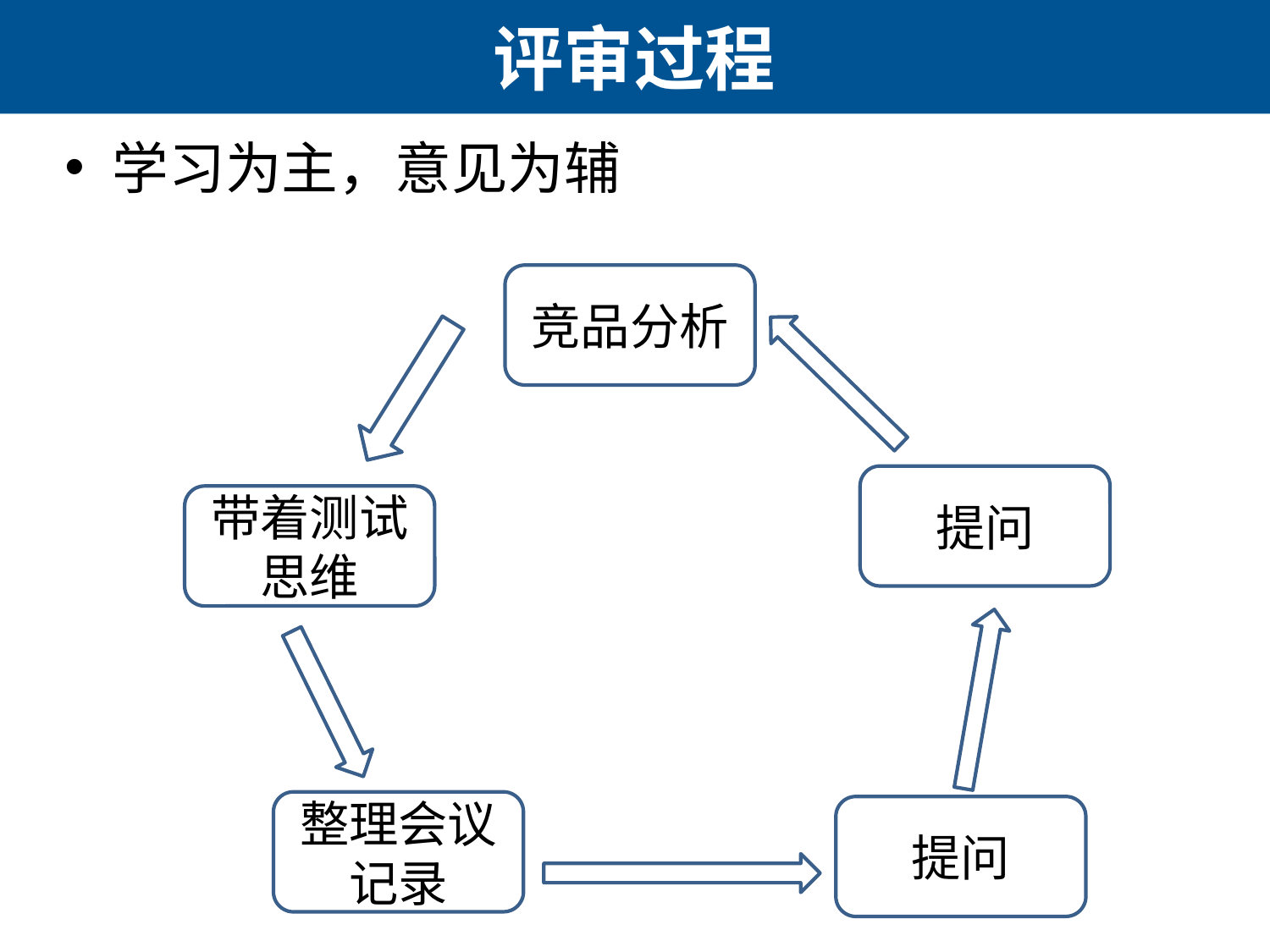

# 评审过程
学习为主，意见为辅
竞品分析

提问
带着测试思维

整理会议记录
提问